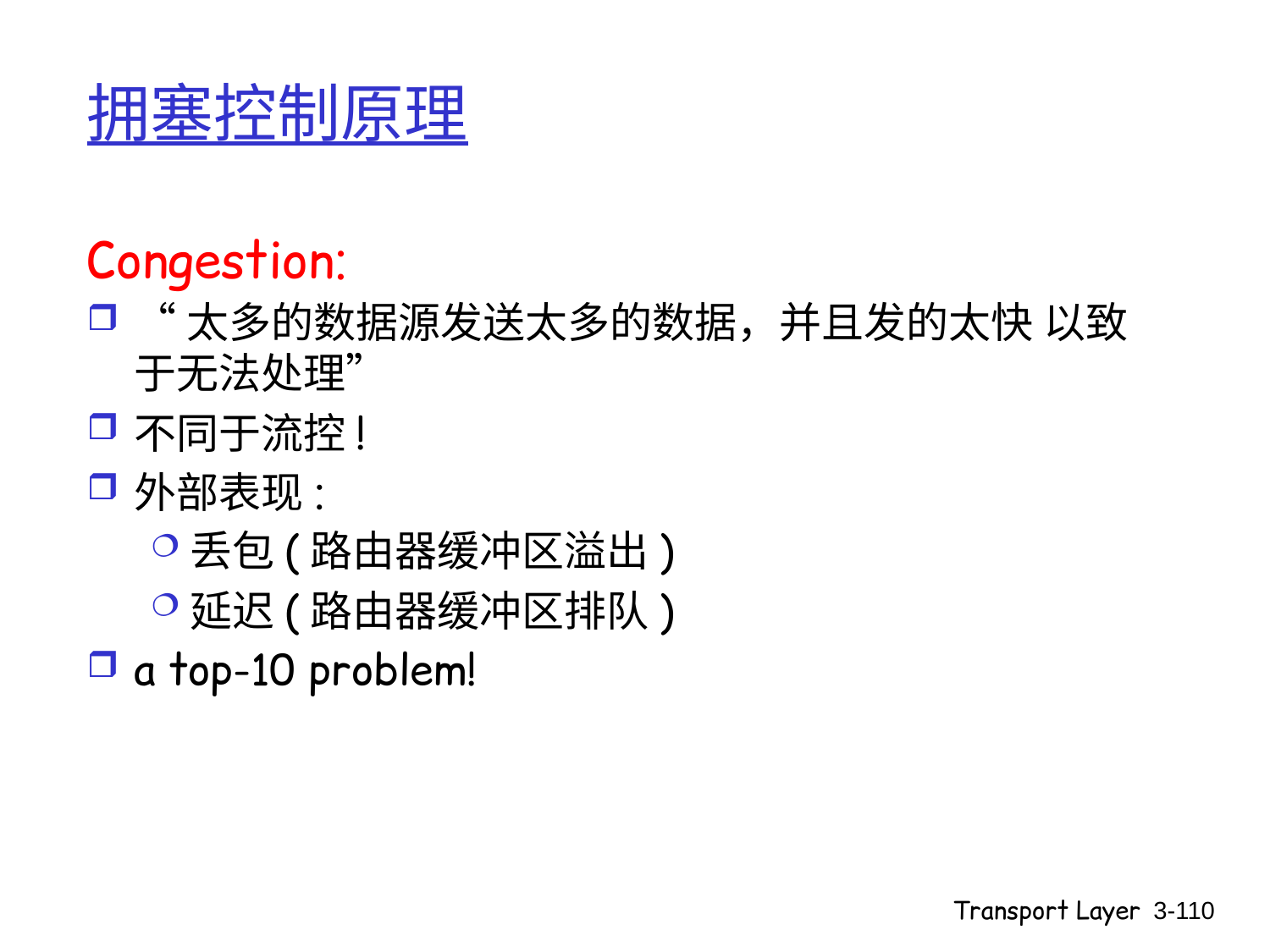

# 拥塞控制原理
Congestion:
“太多的数据源发送太多的数据，并且发的太快 以致于无法处理”
不同于流控!
外部表现:
丢包(路由器缓冲区溢出)
延迟(路由器缓冲区排队)
a top-10 problem!

Transport Layer
3-110